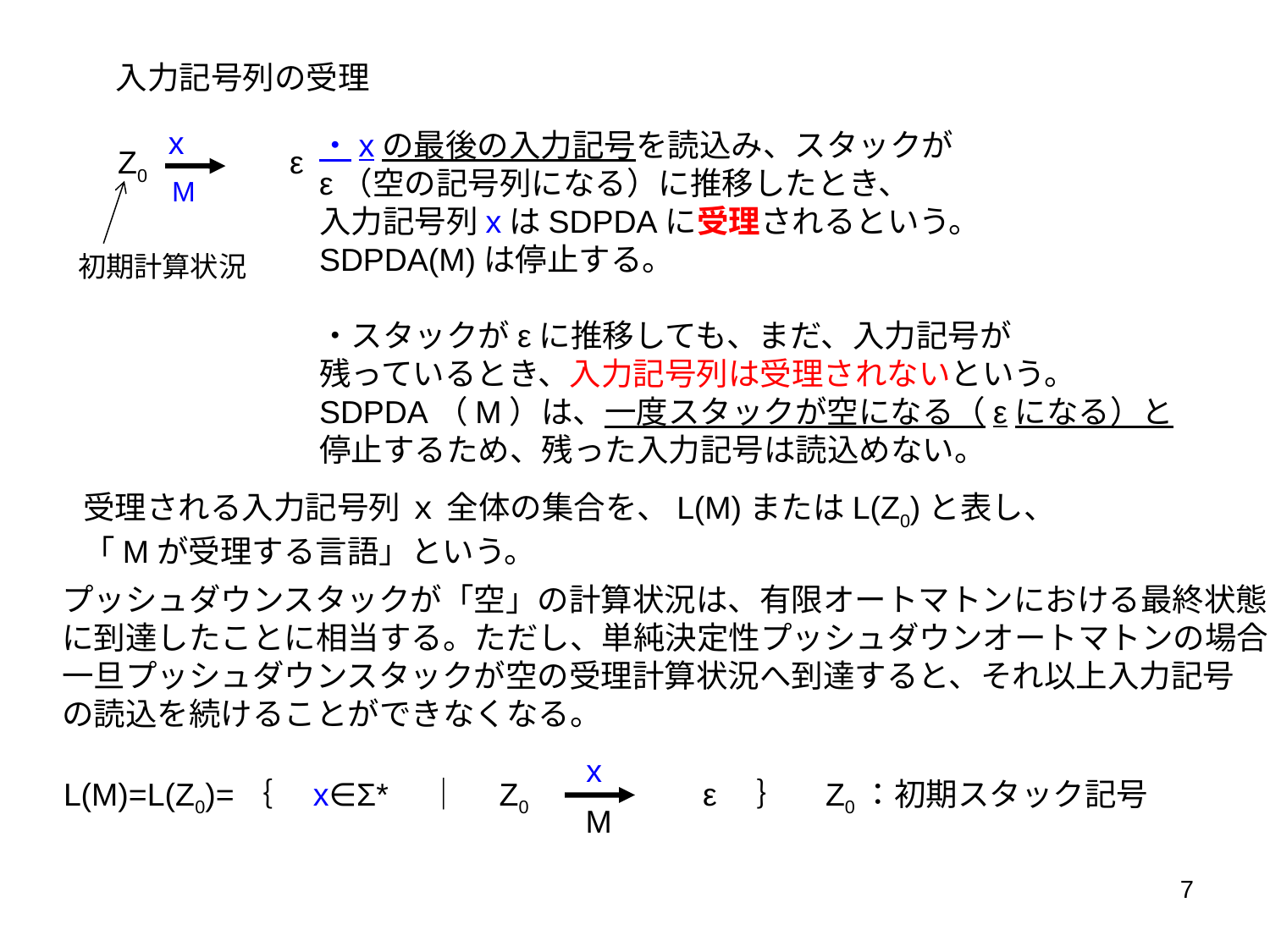

入力記号列の受理
x
Z0　　　　ε

M
・xの最後の入力記号を読込み、スタックが
ε（空の記号列になる）に推移したとき、
入力記号列xはSDPDAに受理されるという。
SDPDA(M)は停止する。

・スタックがεに推移しても、まだ、入力記号が
残っているとき、入力記号列は受理されないという。
SDPDA（M）は、一度スタックが空になる（εになる）と
停止するため、残った入力記号は読込めない。
初期計算状況
受理される入力記号列 ｘ 全体の集合を、L(M)またはL(Z0)と表し、
「Mが受理する言語」という。
プッシュダウンスタックが「空」の計算状況は、有限オートマトンにおける最終状態
に到達したことに相当する。ただし、単純決定性プッシュダウンオートマトンの場合、
一旦プッシュダウンスタックが空の受理計算状況へ到達すると、それ以上入力記号
の読込を続けることができなくなる。
x
L(M)=L(Z0)=｛　x∈Σ*　｜　Z0　　　　　ε　｝
　　　　Z0：初期スタック記号

M
7